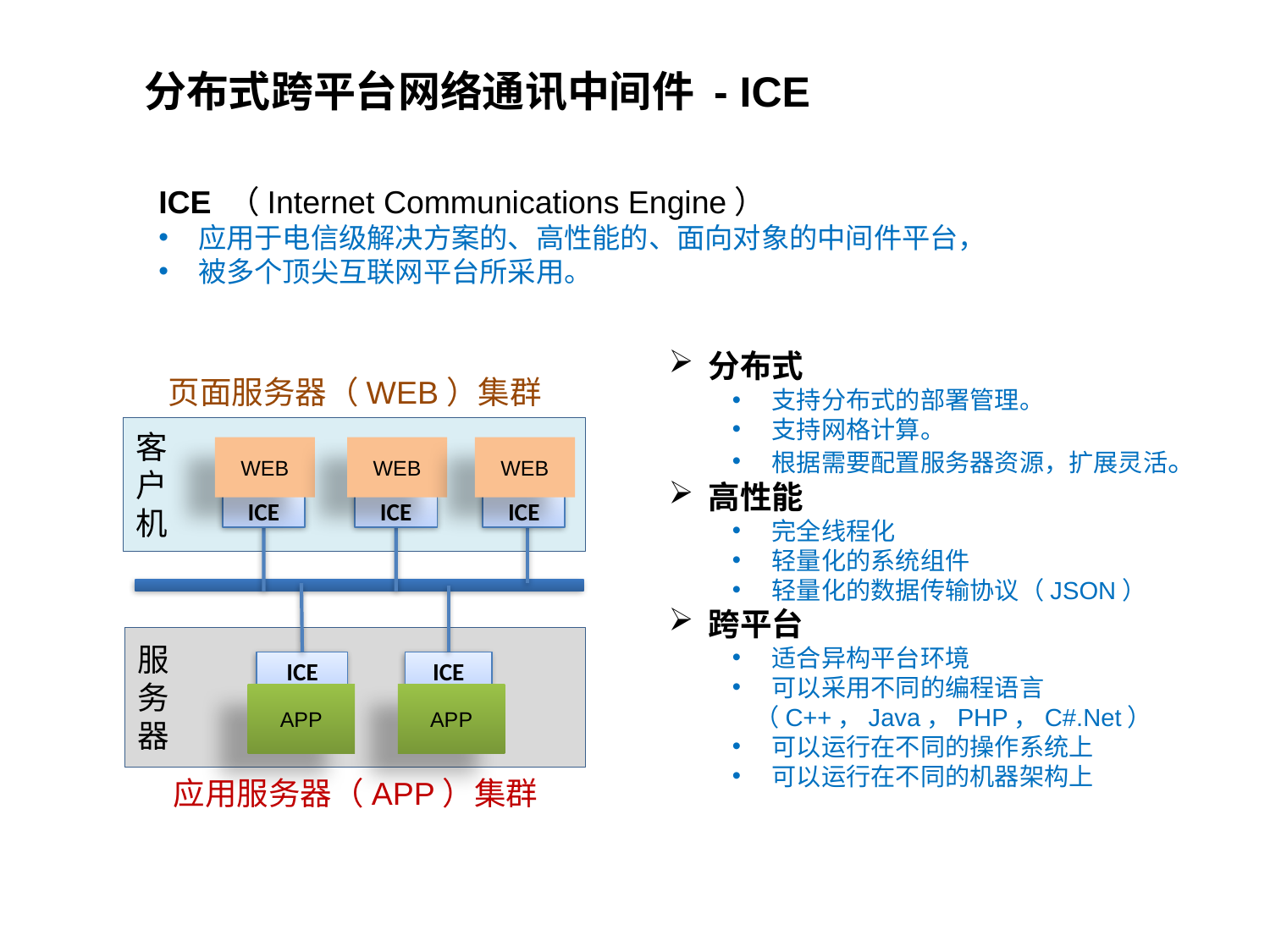

分布式跨平台网络通讯中间件 - ICE
ICE （Internet Communications Engine）
应用于电信级解决方案的、高性能的、面向对象的中间件平台，
被多个顶尖互联网平台所采用。
分布式
支持分布式的部署管理。
支持网格计算。
根据需要配置服务器资源，扩展灵活。
高性能
完全线程化
轻量化的系统组件
轻量化的数据传输协议（JSON）
跨平台
适合异构平台环境
可以采用不同的编程语言
   （C++，Java，PHP，C#.Net）
可以运行在不同的操作系统上
可以运行在不同的机器架构上
页面服务器（WEB）集群
客
户
机
WEB
WEB
WEB
ICE
ICE
ICE

服
务
器
ICE
ICE
APP
APP
应用服务器（APP）集群